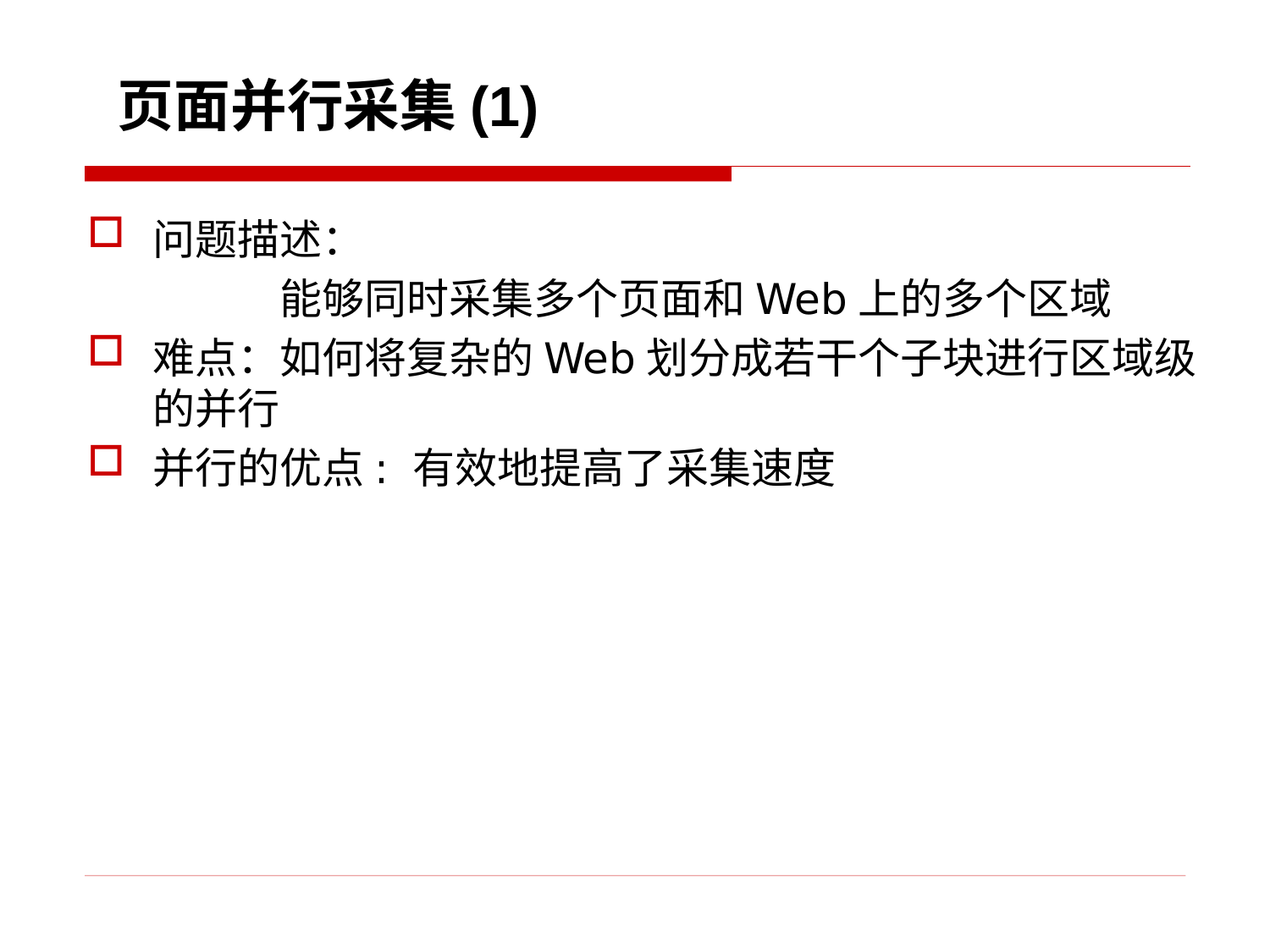

# 页面并行采集(1)
问题描述：
		能够同时采集多个页面和Web上的多个区域
难点：如何将复杂的Web划分成若干个子块进行区域级的并行
并行的优点: 有效地提高了采集速度
51